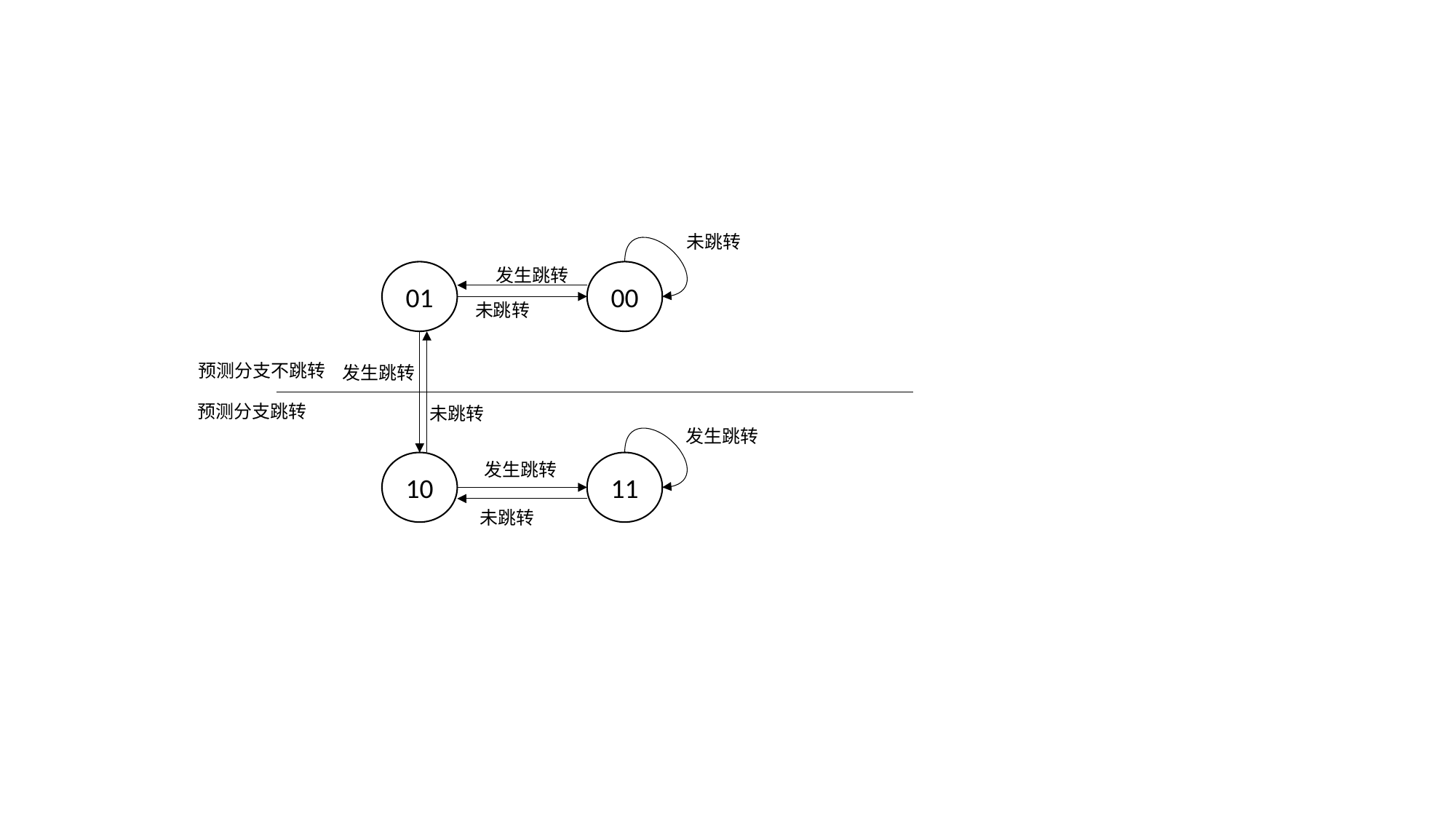

未跳转
发生跳转
01
00
未跳转
预测分支不跳转
发生跳转
预测分支跳转
未跳转
发生跳转
10
11
发生跳转
未跳转